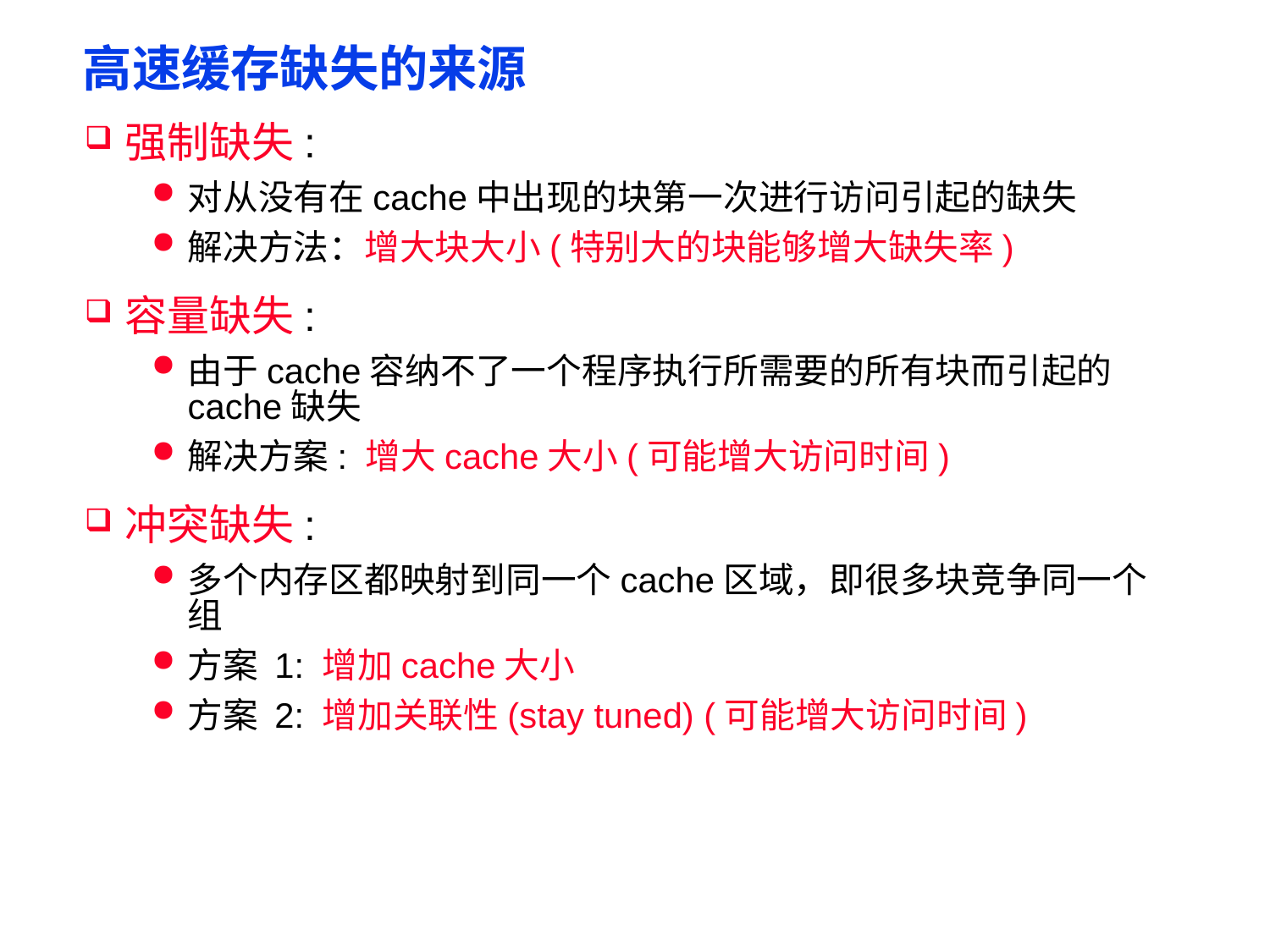

# 高速缓存缺失的来源
强制缺失:
对从没有在cache中出现的块第一次进行访问引起的缺失
解决方法：增大块大小(特别大的块能够增大缺失率)
容量缺失:
由于cache容纳不了一个程序执行所需要的所有块而引起的cache缺失
解决方案: 增大cache大小(可能增大访问时间)
冲突缺失:
多个内存区都映射到同一个cache区域，即很多块竞争同一个组
方案 1: 增加cache大小
方案 2: 增加关联性(stay tuned) (可能增大访问时间)